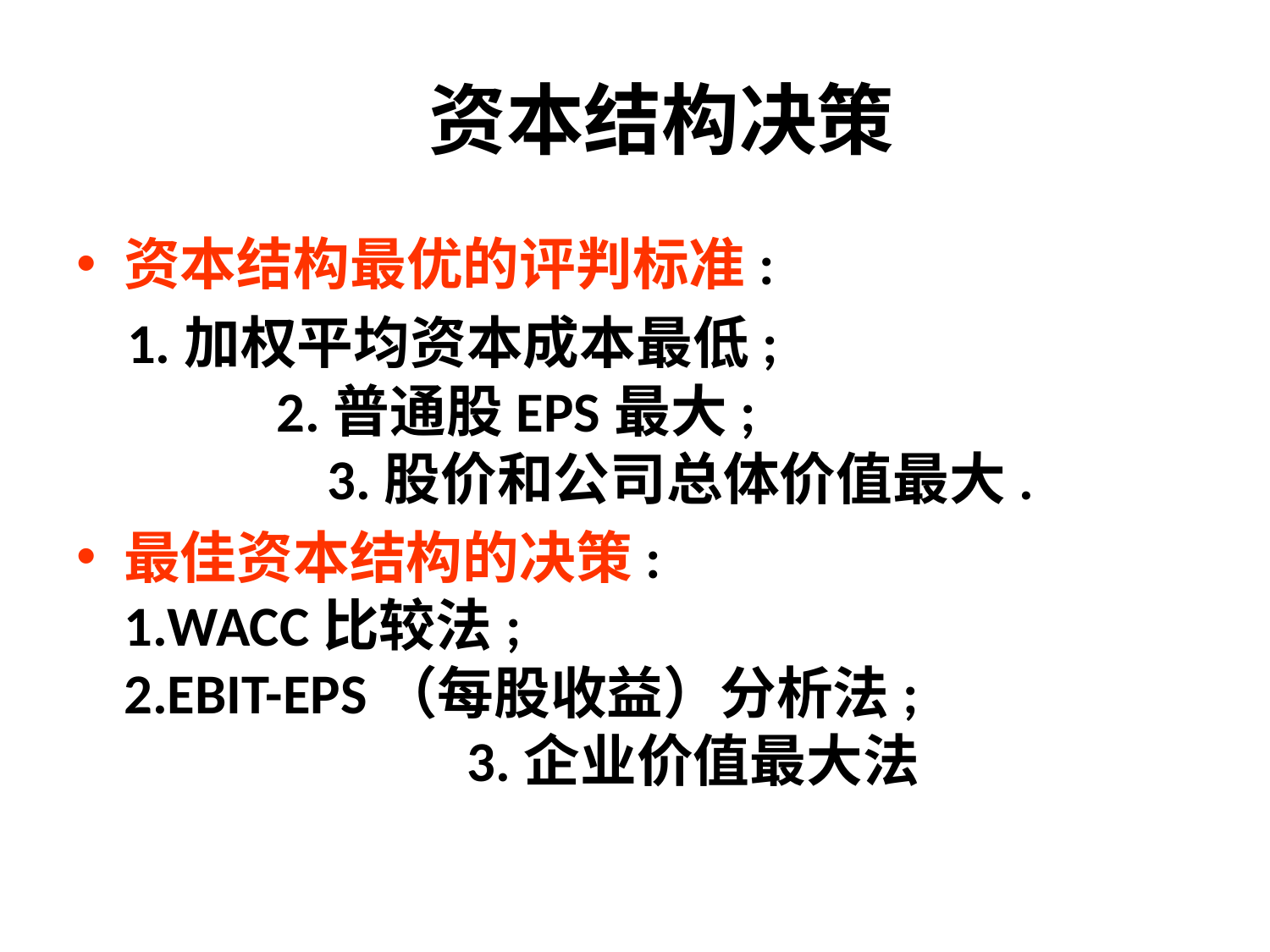

# 资本结构决策
资本结构最优的评判标准:
    1.加权平均资本成本最低;                                             2.普通股EPS最大;                                                   3.股价和公司总体价值最大.
最佳资本结构的决策:                                  1.WACC比较法;                                             2.EBIT-EPS（每股收益）分析法;                                                 3.企业价值最大法